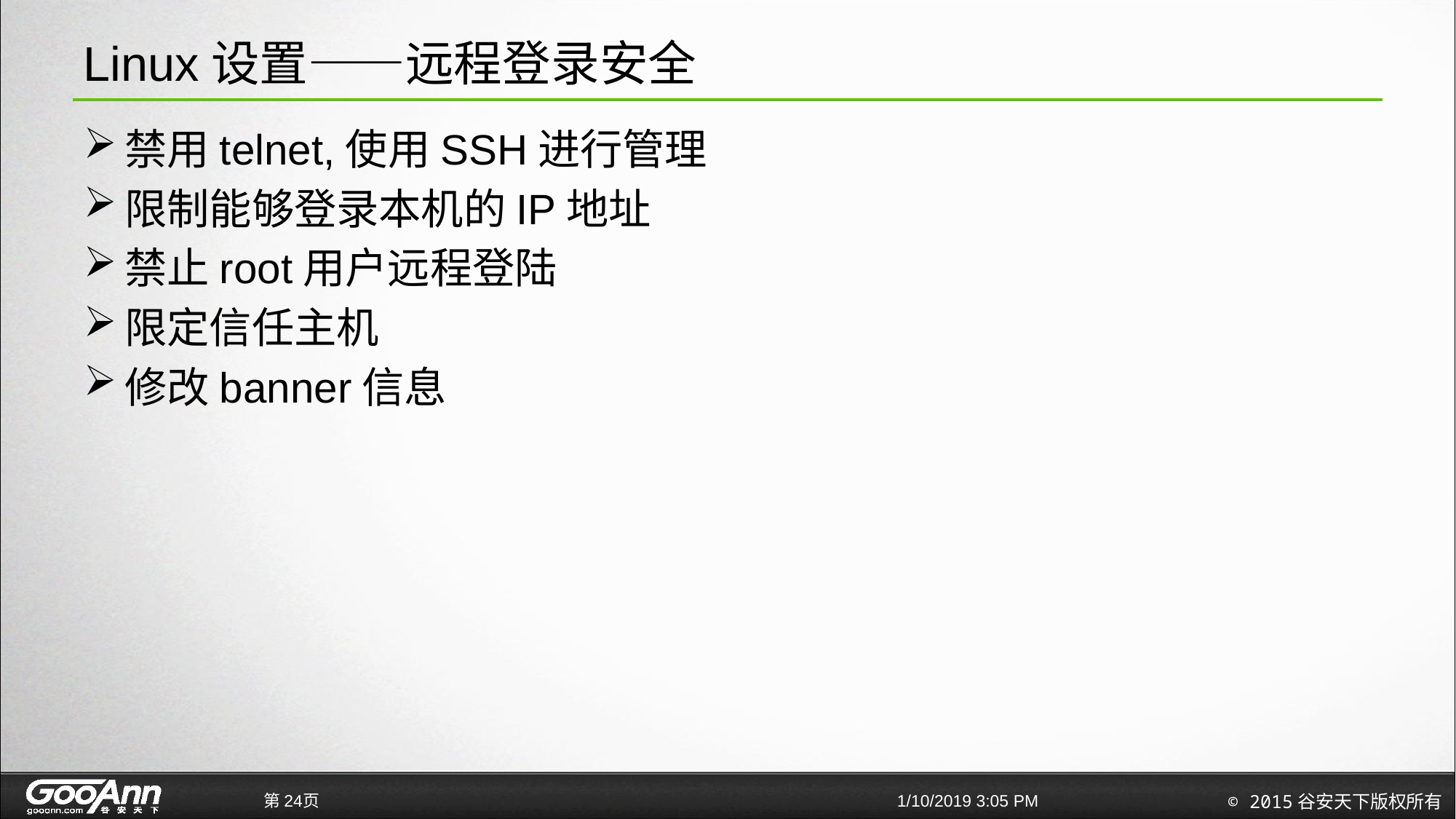

# Linux设置——远程登录安全
禁用telnet,使用SSH进行管理
限制能够登录本机的IP地址
禁止root用户远程登陆
限定信任主机
修改banner信息